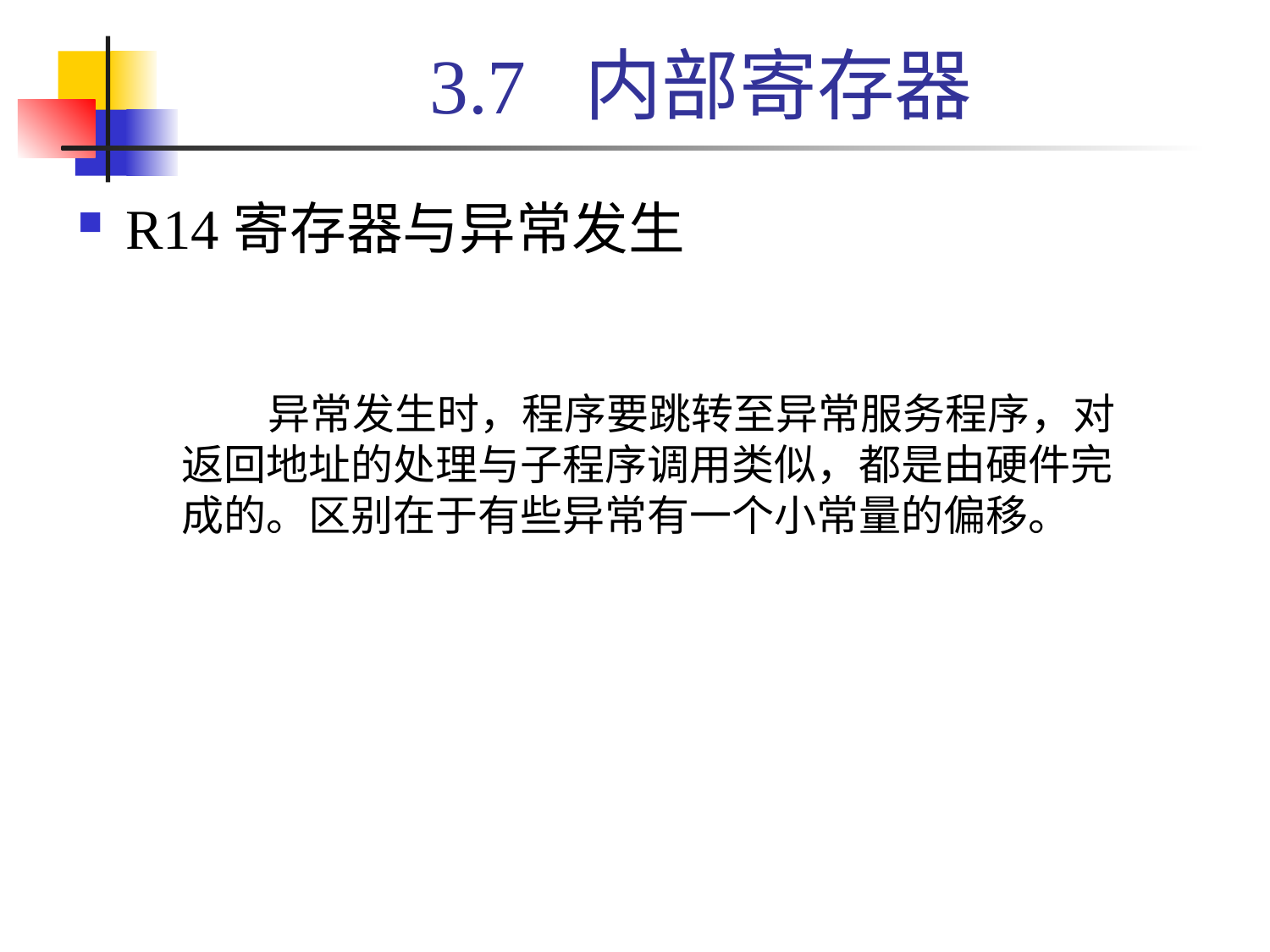

# 3.7  内部寄存器
R14寄存器与异常发生
        异常发生时，程序要跳转至异常服务程序，对返回地址的处理与子程序调用类似，都是由硬件完成的。区别在于有些异常有一个小常量的偏移。